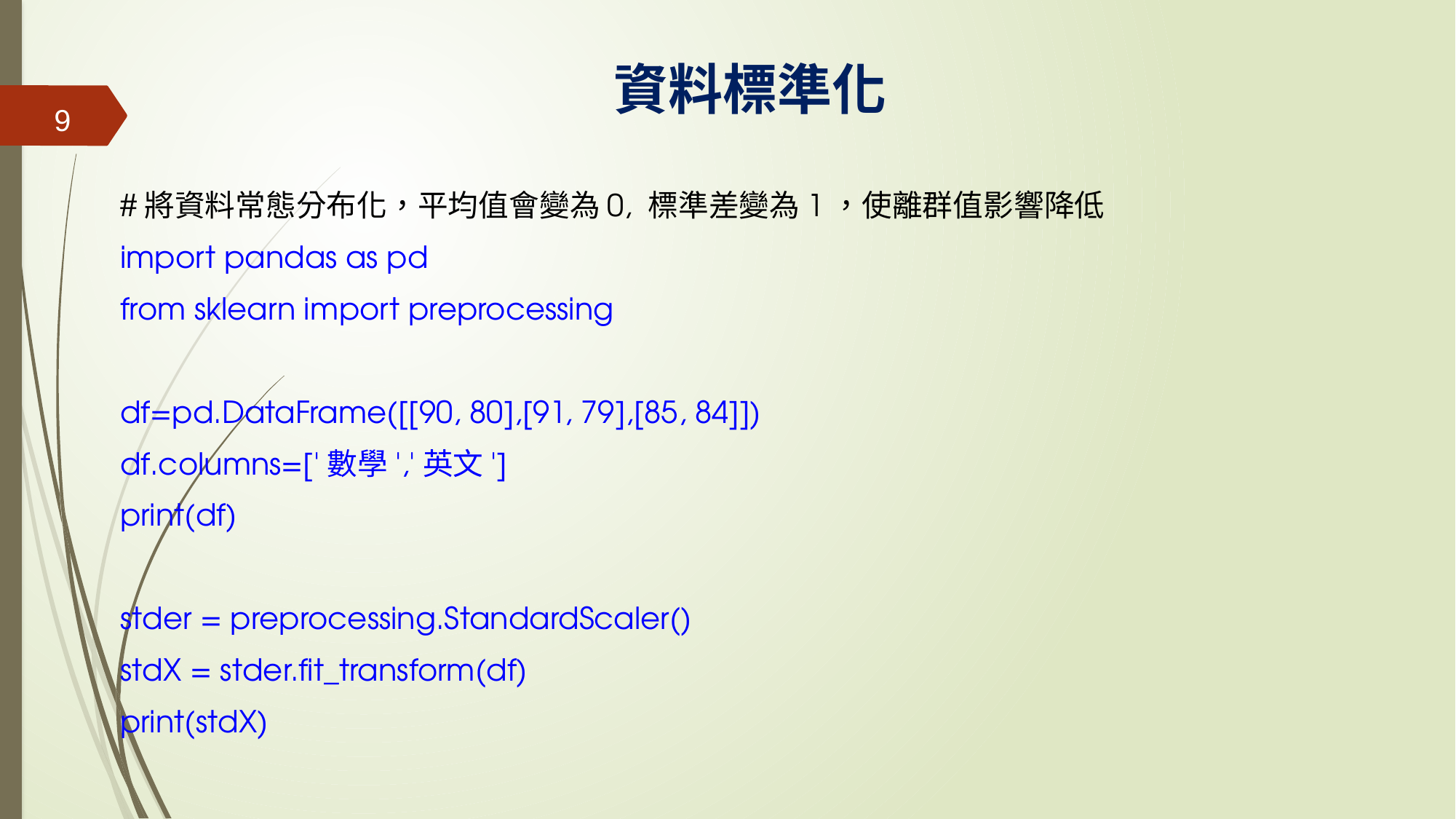

# 資料標準化
9
#將資料常態分布化，平均值會變為0, 標準差變為1，使離群值影響降低
import pandas as pd
from sklearn import preprocessing

df=pd.DataFrame([[90, 80],[91, 79],[85, 84]])
df.columns=['數學','英文']
print(df)

stder = preprocessing.StandardScaler()
stdX = stder.fit_transform(df)
print(stdX)